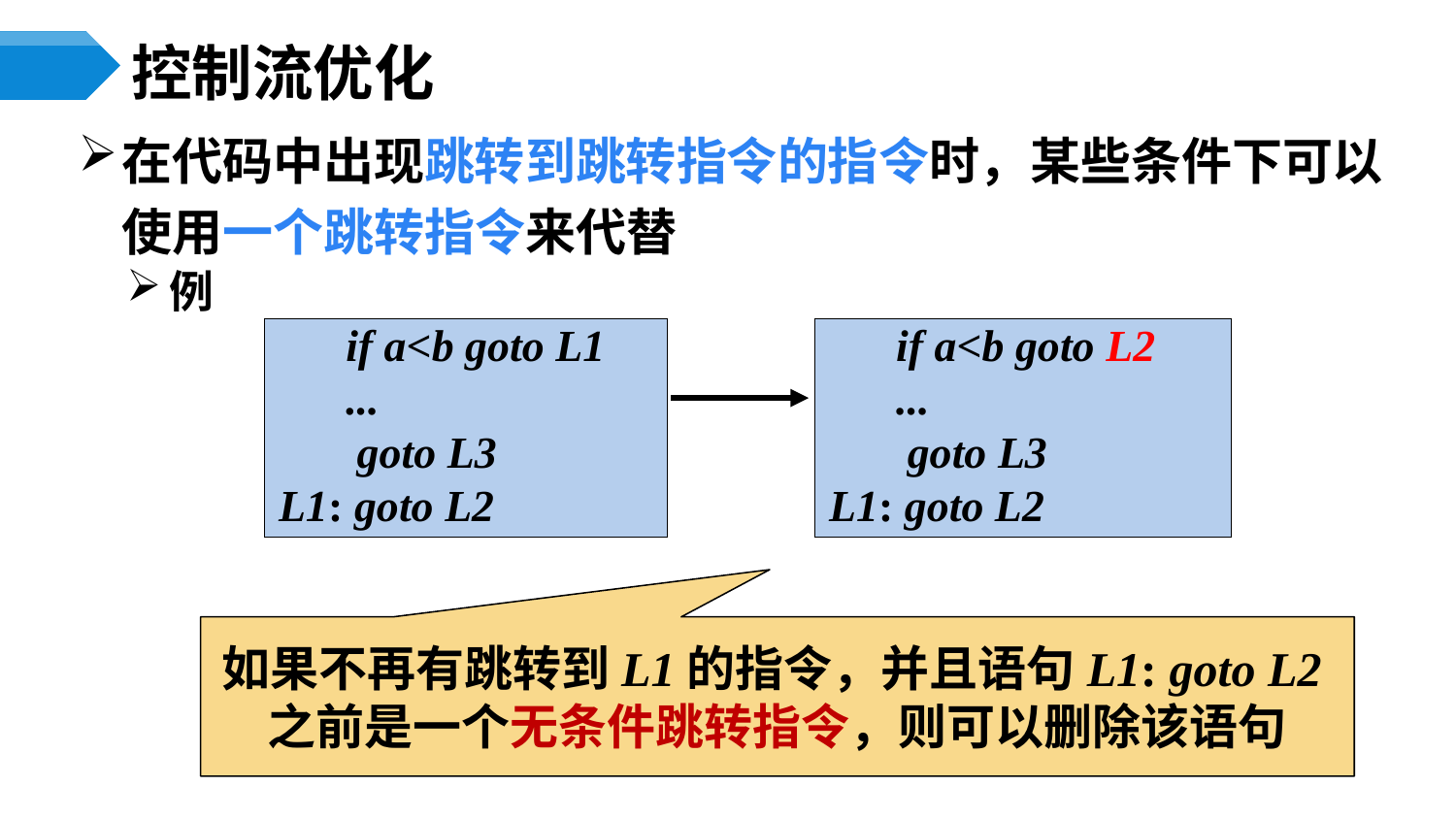

# 控制流优化
在代码中出现跳转到跳转指令的指令时，某些条件下可以使用一个跳转指令来代替
例

      if a<b goto L1
      ...
       goto L3
L1: goto L2
      if a<b goto L2
      ...
       goto L3
L1: goto L2
如果不再有跳转到L1的指令，并且语句L1: goto L2之前是一个无条件跳转指令，则可以删除该语句